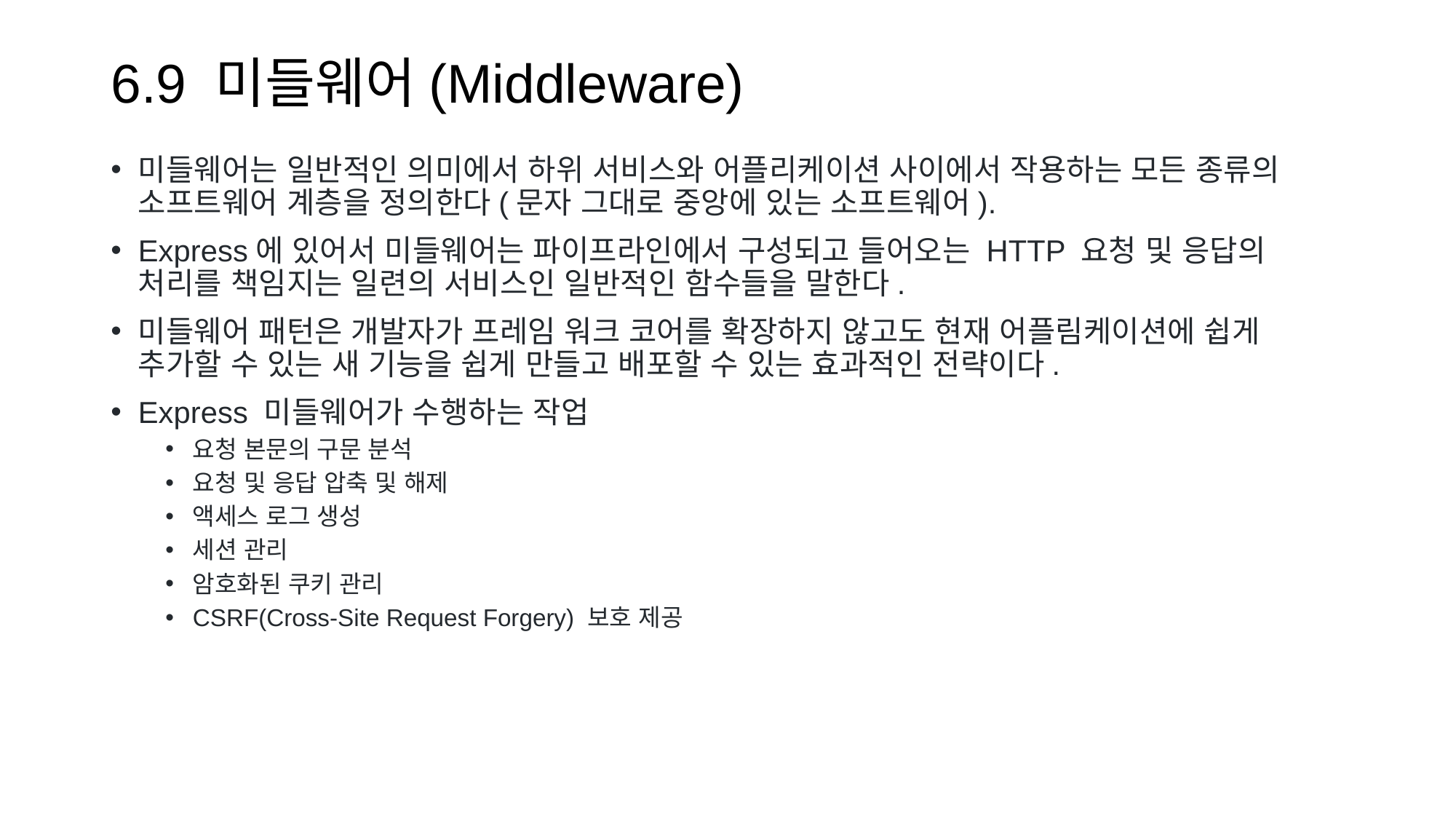

# 6.9 미들웨어(Middleware)
미들웨어는 일반적인 의미에서 하위 서비스와 어플리케이션 사이에서 작용하는 모든 종류의 소프트웨어 계층을 정의한다(문자 그대로 중앙에 있는 소프트웨어).
Express에 있어서 미들웨어는 파이프라인에서 구성되고 들어오는 HTTP 요청 및 응답의 처리를 책임지는 일련의 서비스인 일반적인 함수들을 말한다.
미들웨어 패턴은 개발자가 프레임 워크 코어를 확장하지 않고도 현재 어플림케이션에 쉽게 추가할 수 있는 새 기능을 쉽게 만들고 배포할 수 있는 효과적인 전략이다.
Express 미들웨어가 수행하는 작업
요청 본문의 구문 분석
요청 및 응답 압축 및 해제
액세스 로그 생성
세션 관리
암호화된 쿠키 관리
CSRF(Cross-Site Request Forgery) 보호 제공